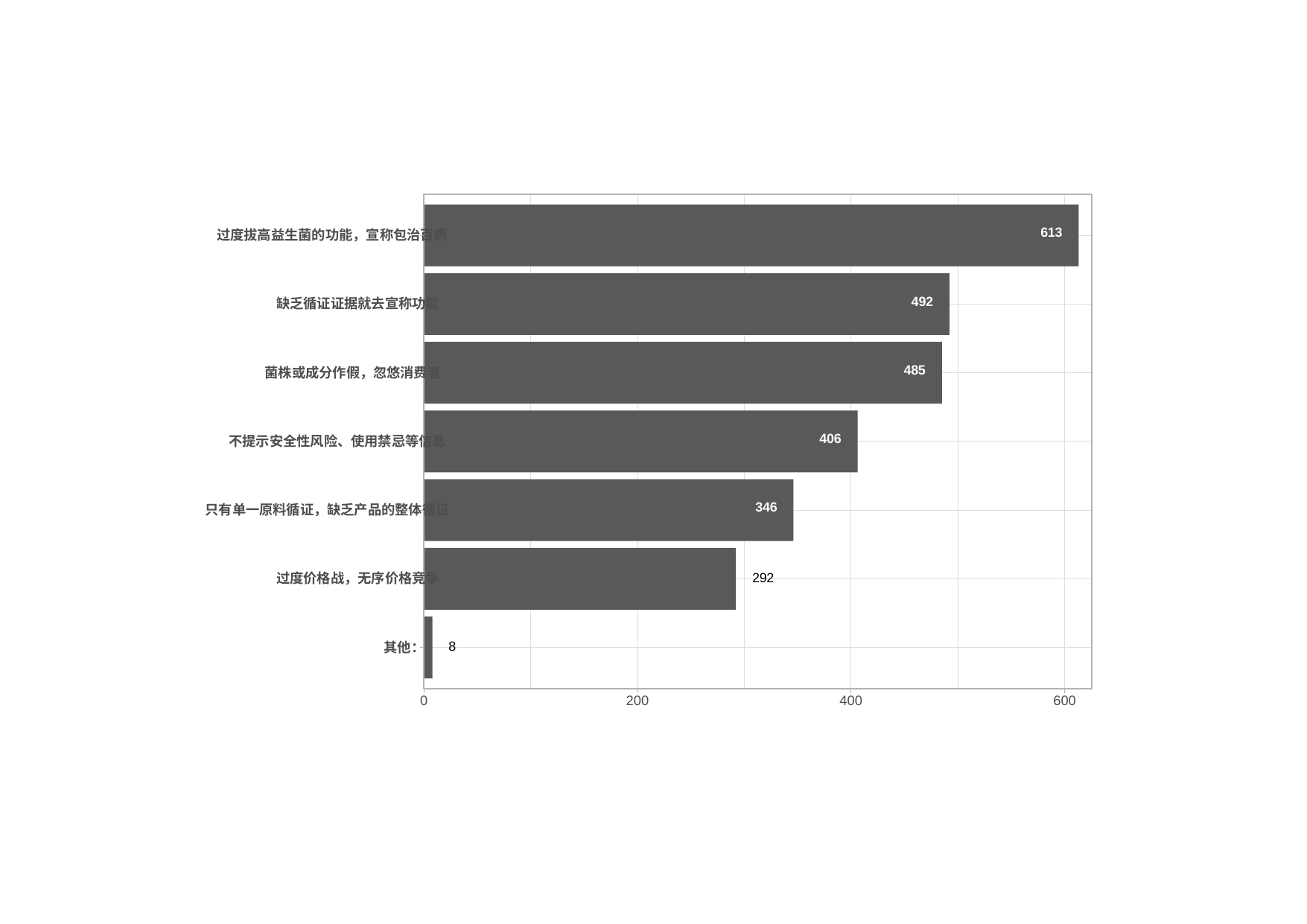

613
过度拔高益生菌的功能，宣称包治百病

492
缺乏循证证据就去宣称功能

485
菌株或成分作假，忽悠消费者

406
不提示安全性风险、使用禁忌等信息

346
只有单一原料循证，缺乏产品的整体循证

292
过度价格战，无序价格竞争

8
其他：

0
200
400
600